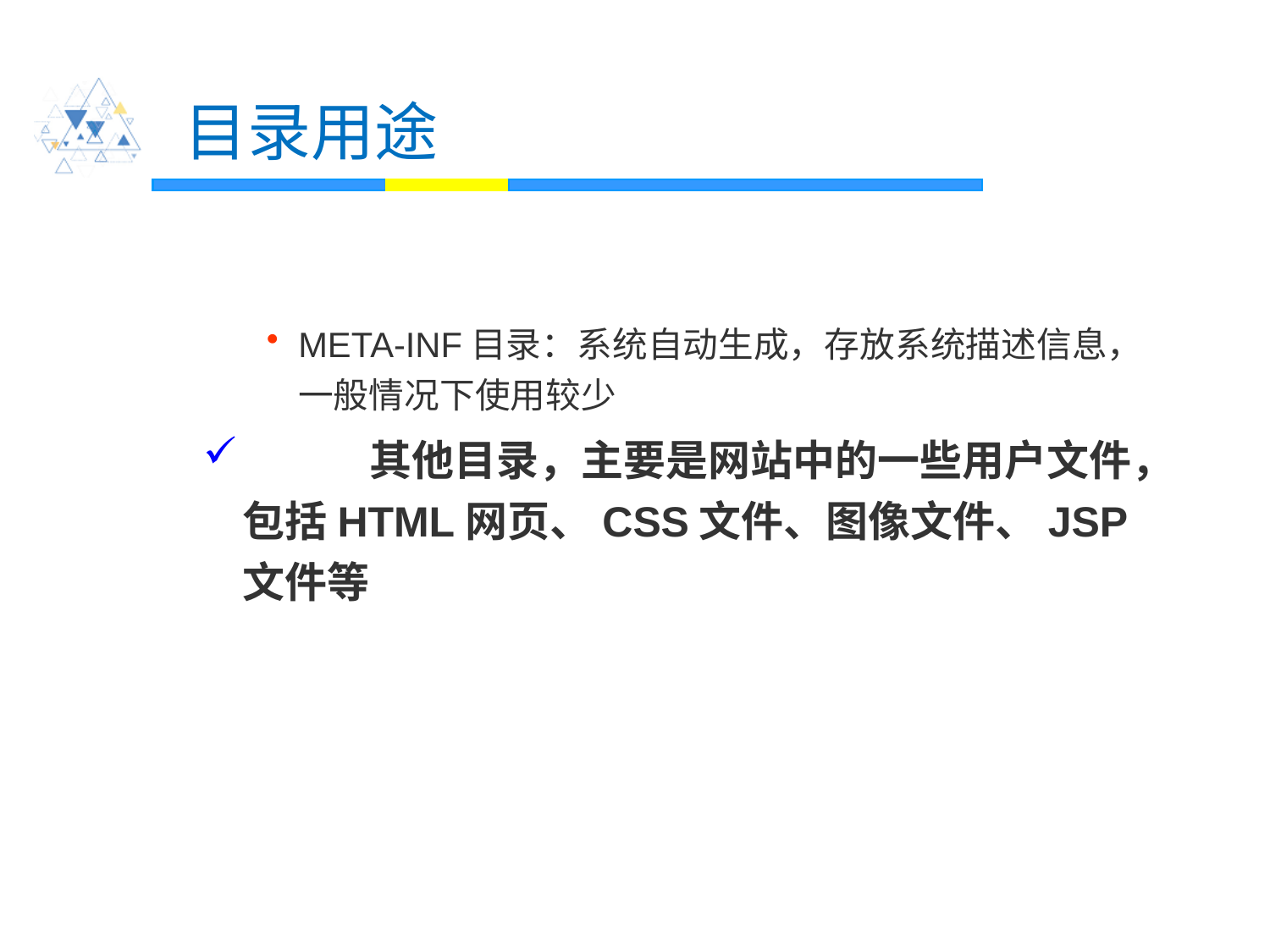

# 目录用途

META-INF目录：系统自动生成，存放系统描述信息，一般情况下使用较少
	其他目录，主要是网站中的一些用户文件，包括HTML网页、CSS文件、图像文件、JSP 文件等